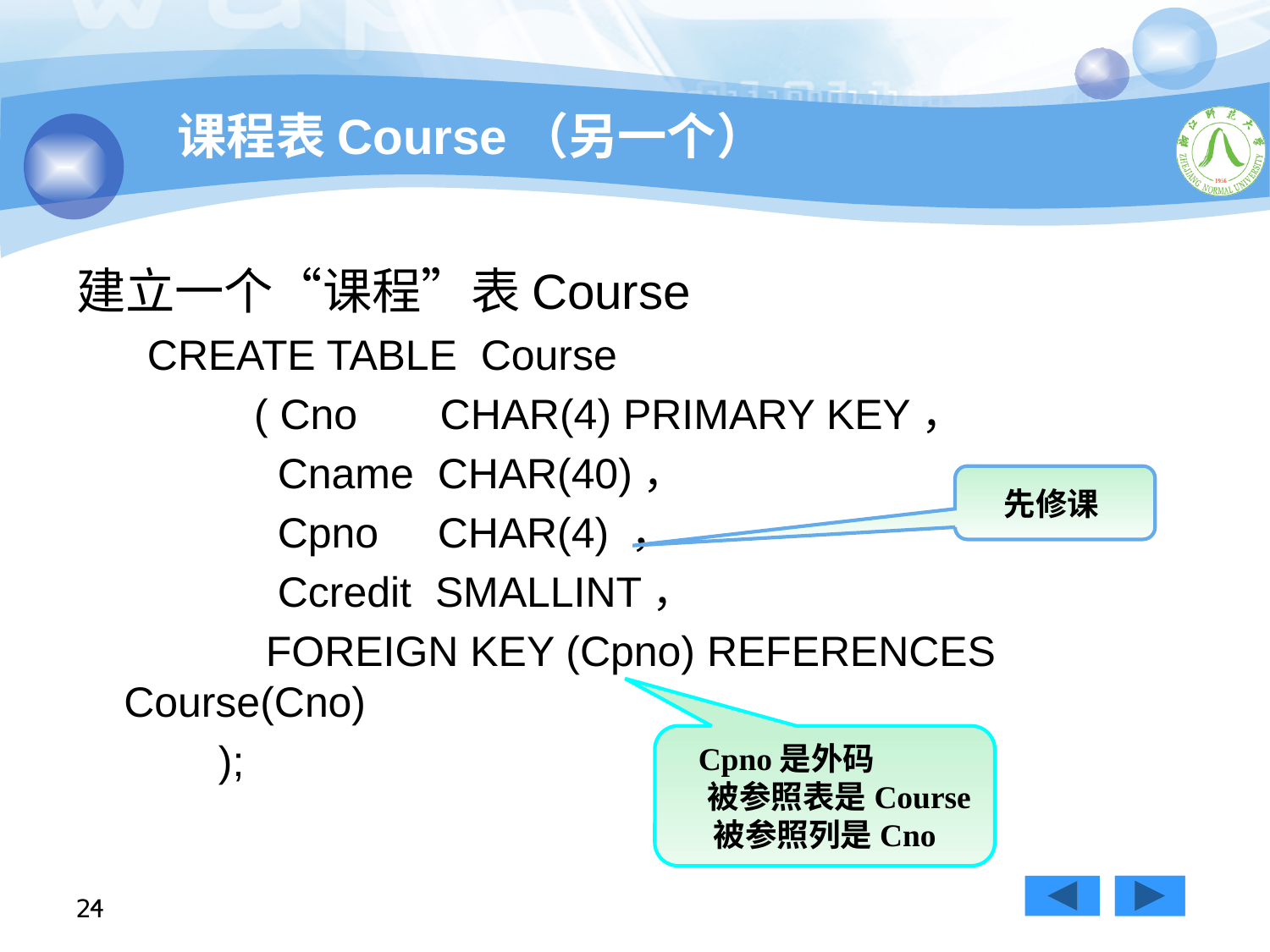

# 课程表Course（另一个）
建立一个“课程”表Course
      CREATE TABLE  Course
               ( Cno       CHAR(4) PRIMARY KEY，
                 Cname  CHAR(40)，
                 Cpno     CHAR(4) ，
                 Ccredit  SMALLINT，
                FOREIGN KEY (Cpno) REFERENCES  Course(Cno)
            );
先修课
   Cpno是外码
   被参照表是Course
被参照列是Cno
24